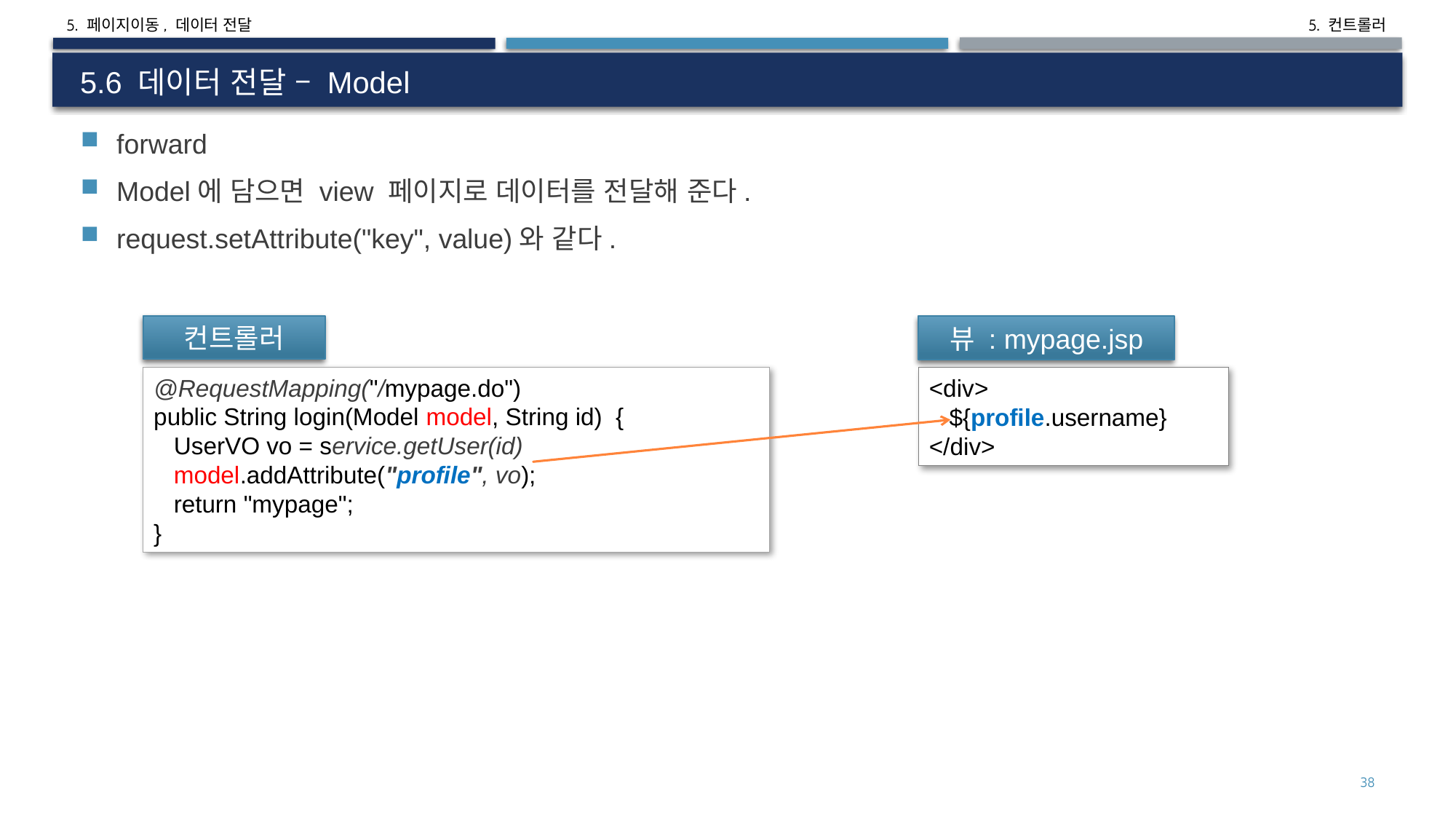

5. 페이지이동, 데이터 전달
# 5.6 데이터 전달 – Model
forward
Model에 담으면 view 페이지로 데이터를 전달해 준다.
request.setAttribute("key", value)와 같다.
컨트롤러
뷰 : mypage.jsp
@RequestMapping("/mypage.do")
public String login(Model model, String id)  {
   UserVO vo = service.getUser(id)
   model.addAttribute("profile", vo);
   return "mypage";
}
<div>
   ${profile.username}
</div>
38